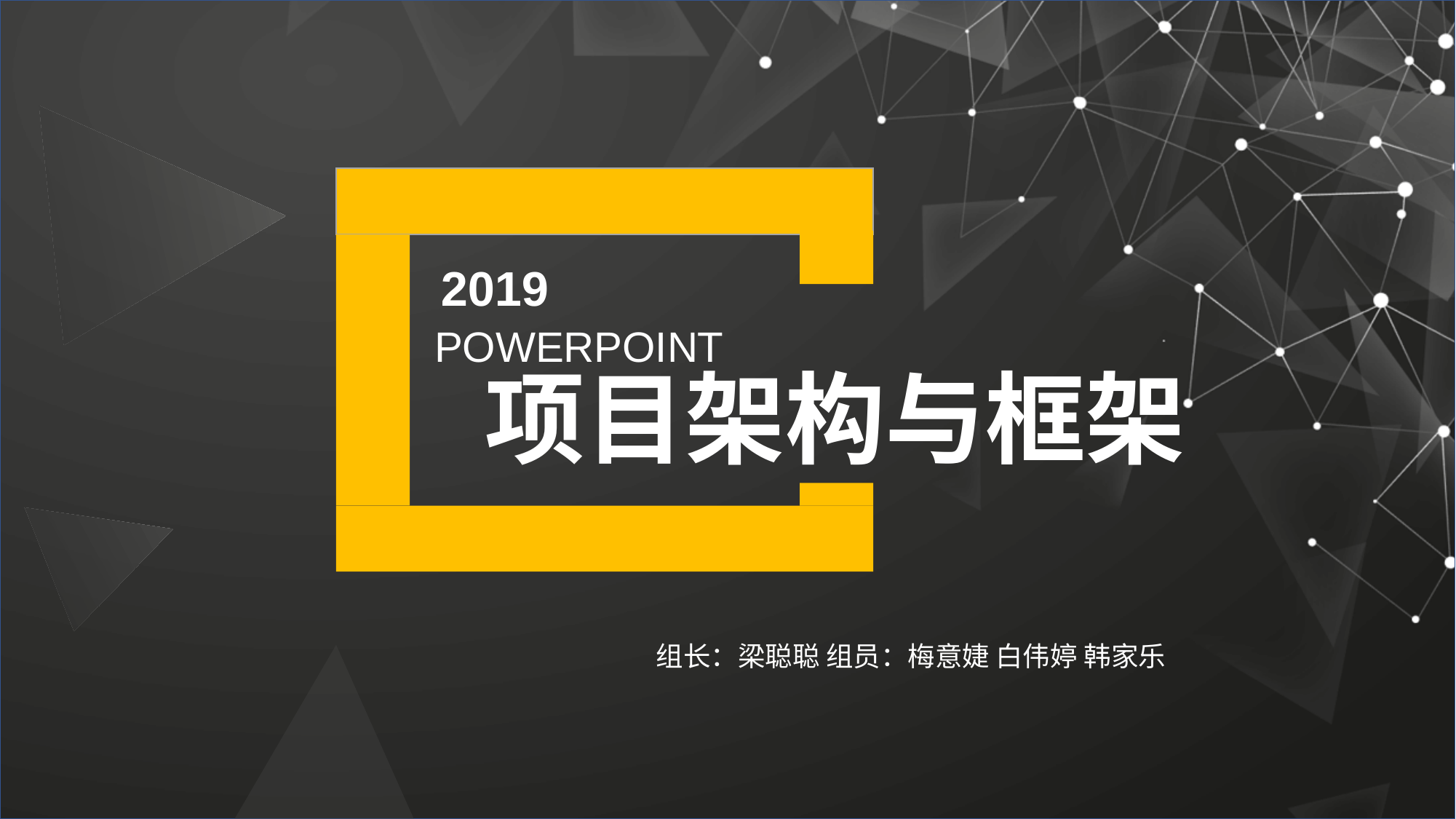

2019
POWERPOINT
项目架构与框架

组长：梁聪聪 组员：梅意婕 白伟婷 韩家乐